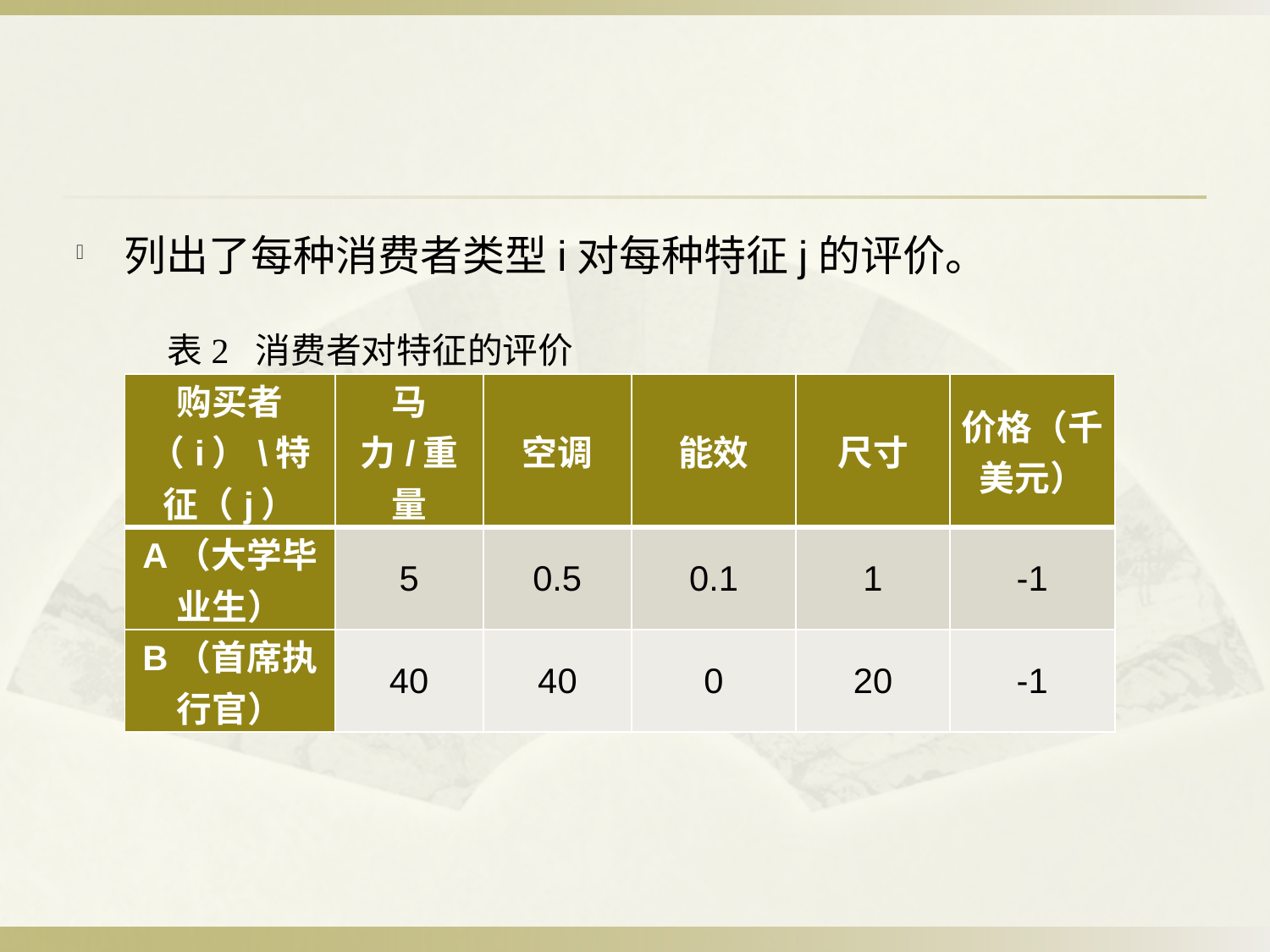

#
列出了每种消费者类型i对每种特征j的评价。
表2  消费者对特征的评价
| 购买者（i）\特征（j） | 马力/重量 | 空调 | 能效 | 尺寸 | 价格（千美元） |
| --- | --- | --- | --- | --- | --- |
| A（大学毕业生） | 5 | 0.5 | 0.1 | 1 | -1 |
| B（首席执行官） | 40 | 40 | 0 | 20 | -1 |